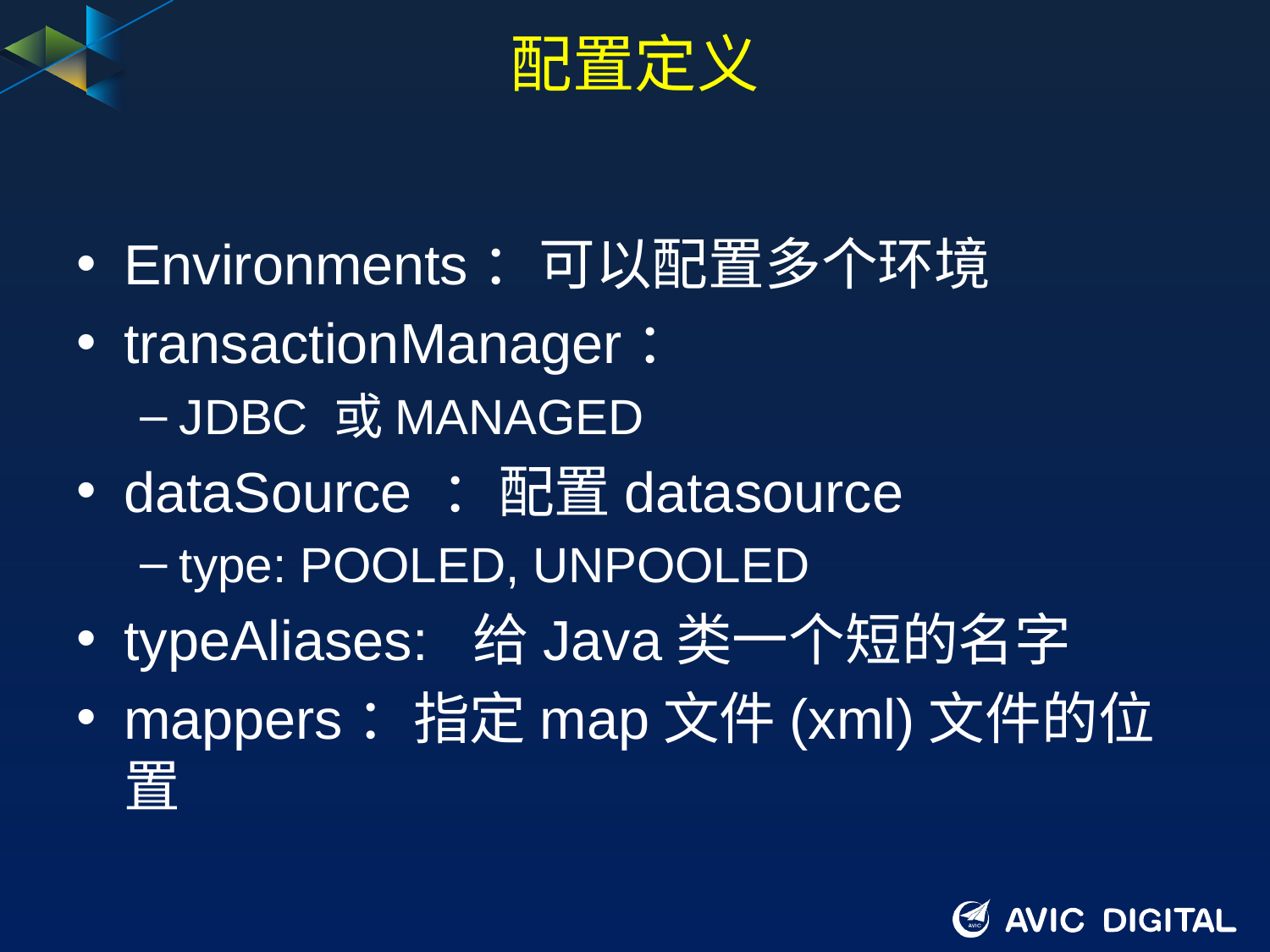

# 配置定义
Environments：可以配置多个环境
transactionManager：
JDBC 或MANAGED
dataSource ：配置datasource
type: POOLED, UNPOOLED
typeAliases:  给Java类一个短的名字
mappers：指定map文件(xml)文件的位置